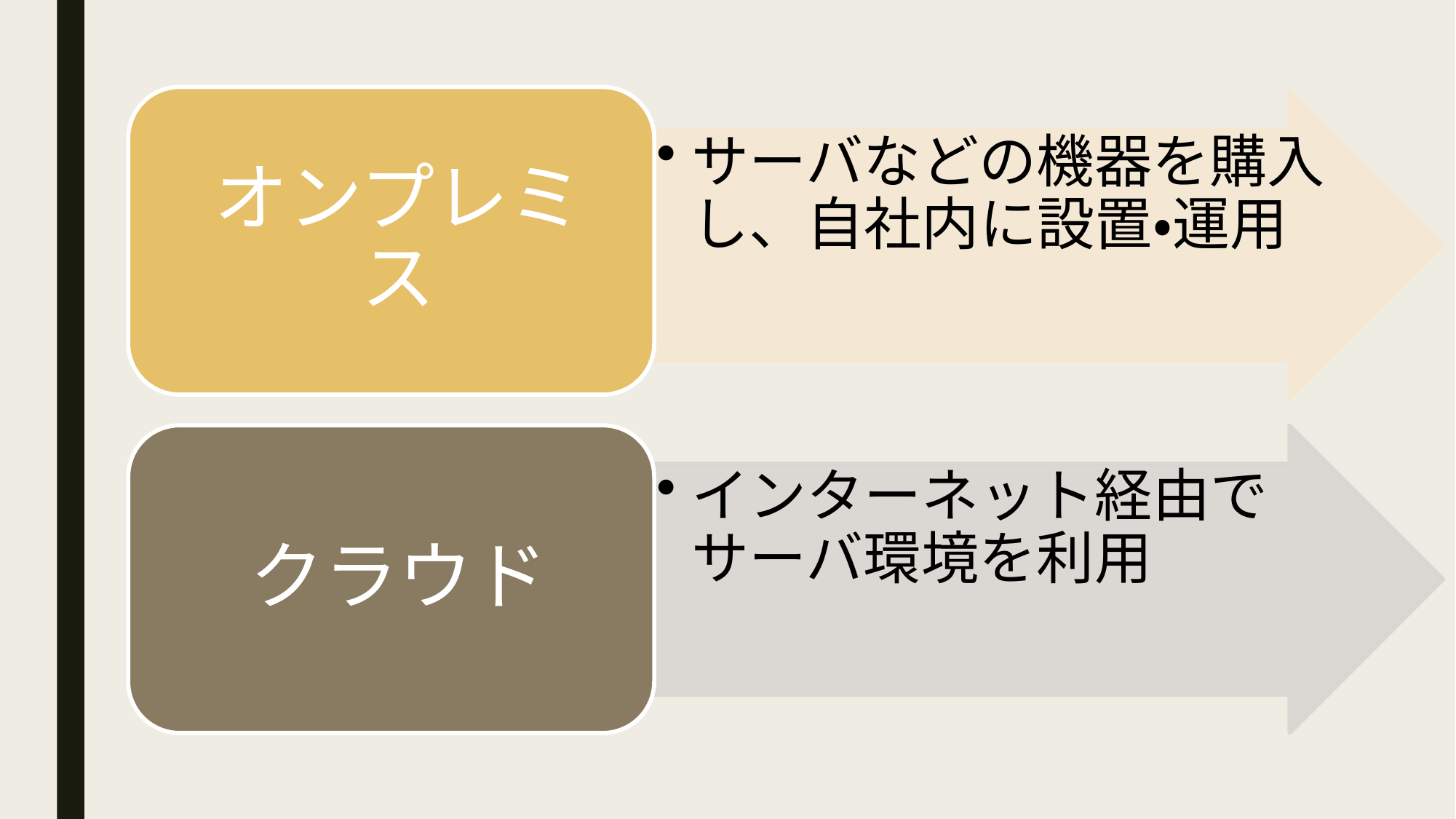

サーバなどの機器を購入し、自社内に設置・運用
オンプレミス
インターネット経由でサーバ環境を利用
クラウド